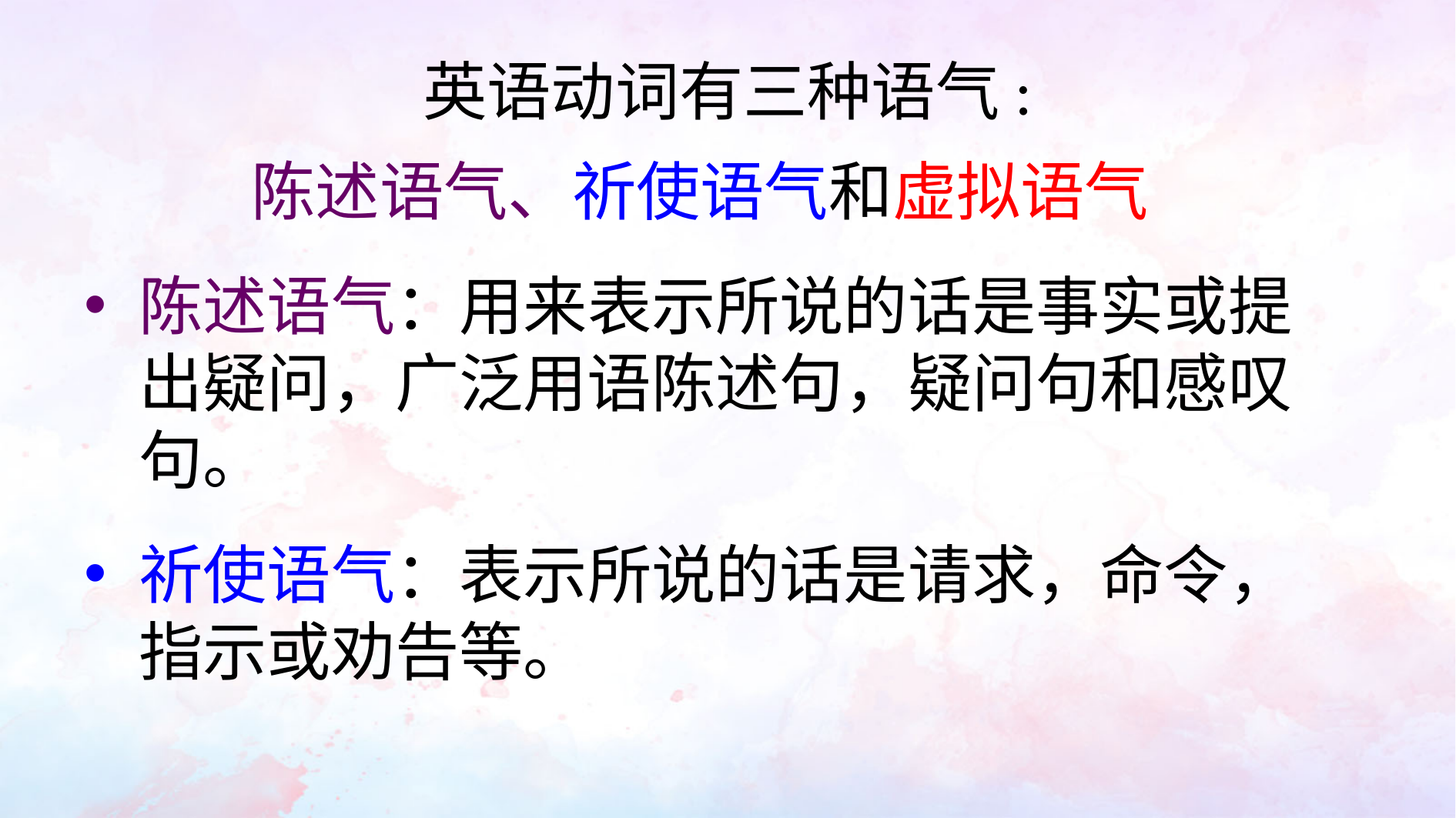

英语动词有三种语气:
陈述语气、祈使语气和虚拟语气

陈述语气：用来表示所说的话是事实或提出疑问，广泛用语陈述句，疑问句和感叹句。

祈使语气：表示所说的话是请求，命令，指示或劝告等。